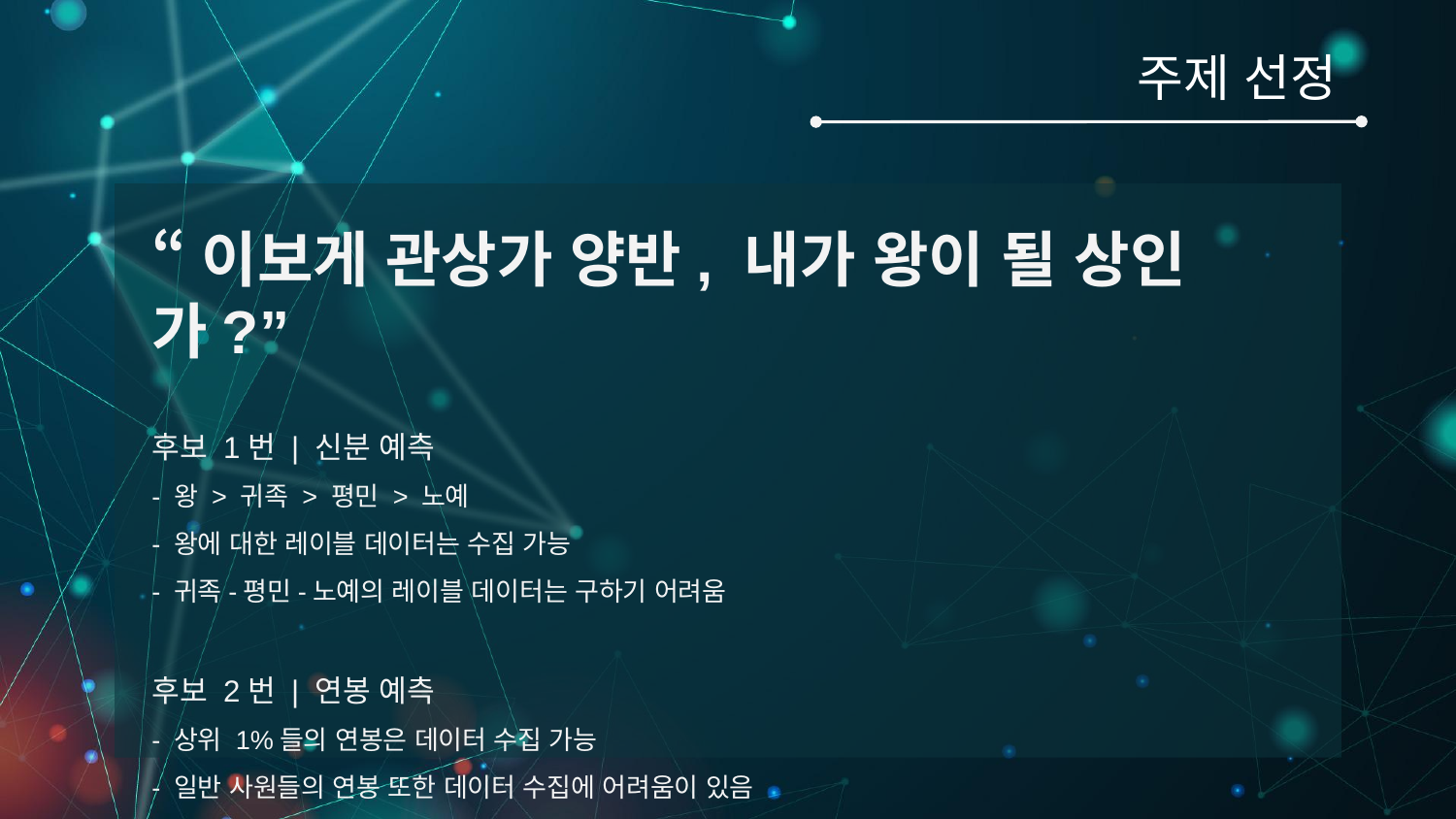

주제 선정
“이보게 관상가 양반, 내가 왕이 될 상인가?”

후보 1번 | 신분 예측
- 왕 > 귀족 > 평민 > 노예
- 왕에 대한 레이블 데이터는 수집 가능
- 귀족-평민-노예의 레이블 데이터는 구하기 어려움

후보 2번 | 연봉 예측
- 상위 1%들의 연봉은 데이터 수집 가능
- 일반 사원들의 연봉 또한 데이터 수집에 어려움이 있음